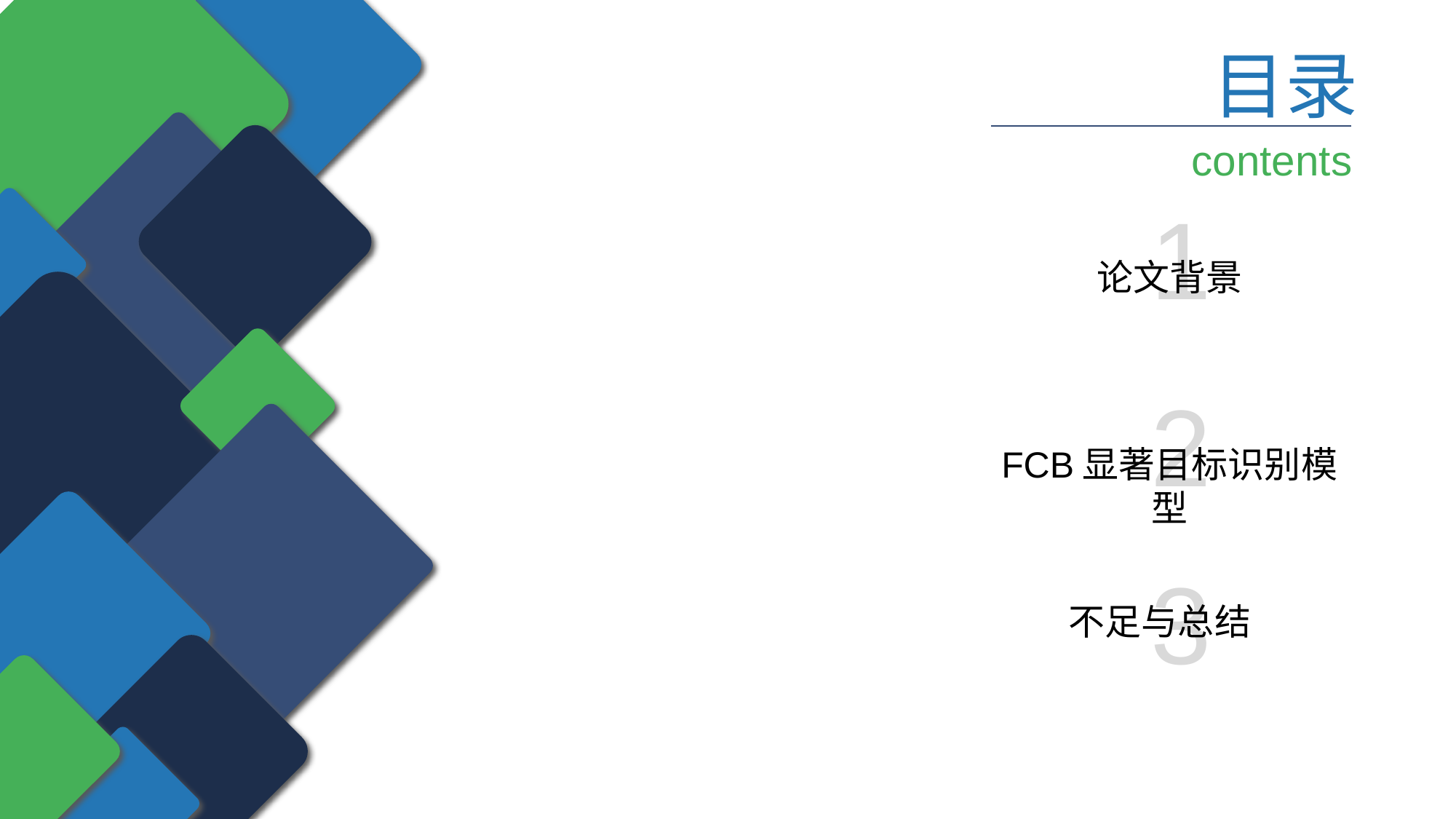

目录
contents

1

论文背景

2
FCB显著目标识别模型

3
不足与总结